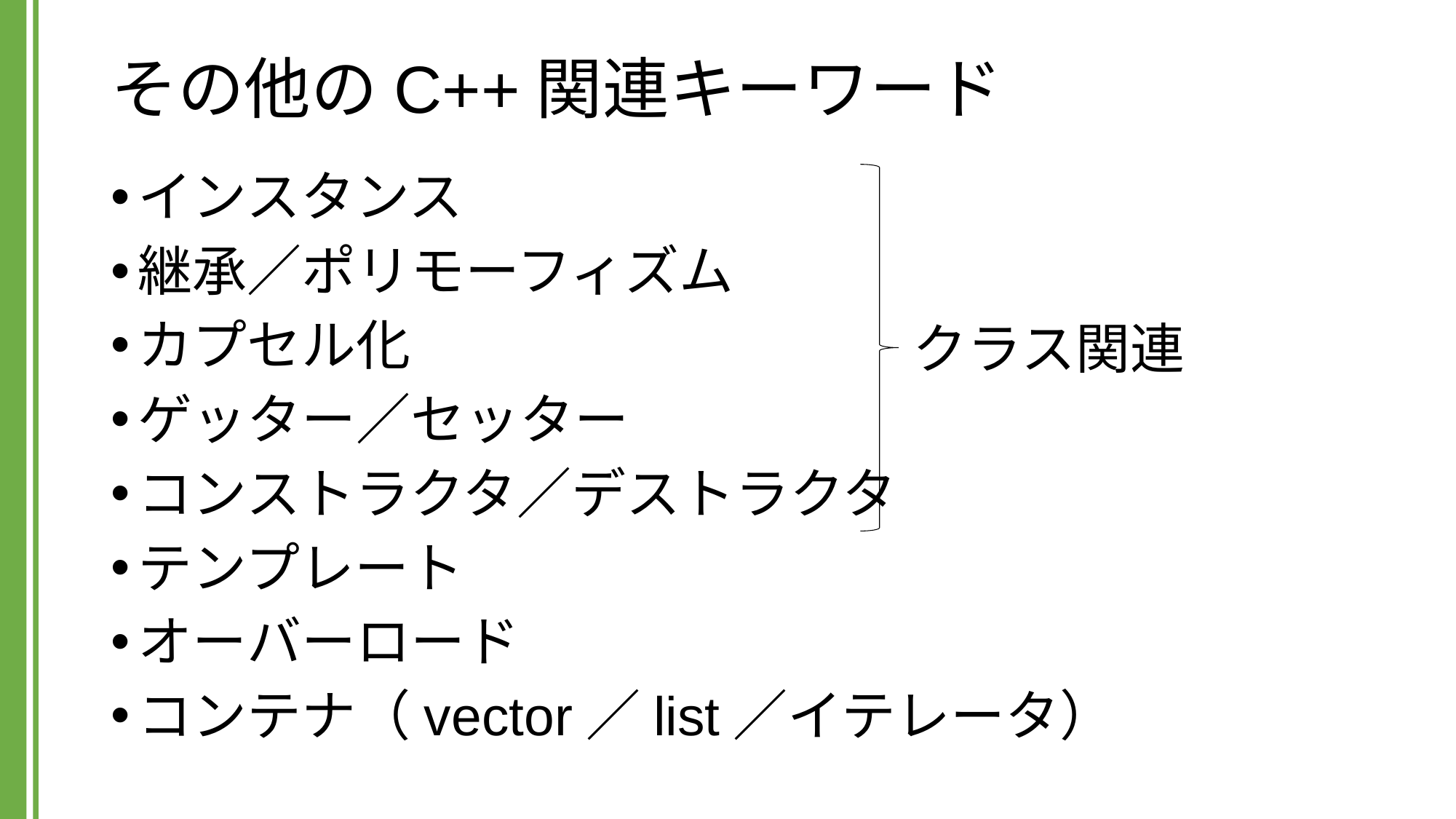

# その他のC++関連キーワード
インスタンス
継承／ポリモーフィズム
カプセル化
ゲッター／セッター
コンストラクタ／デストラクタ
テンプレート
オーバーロード
コンテナ（vector／list／イテレータ）

クラス関連